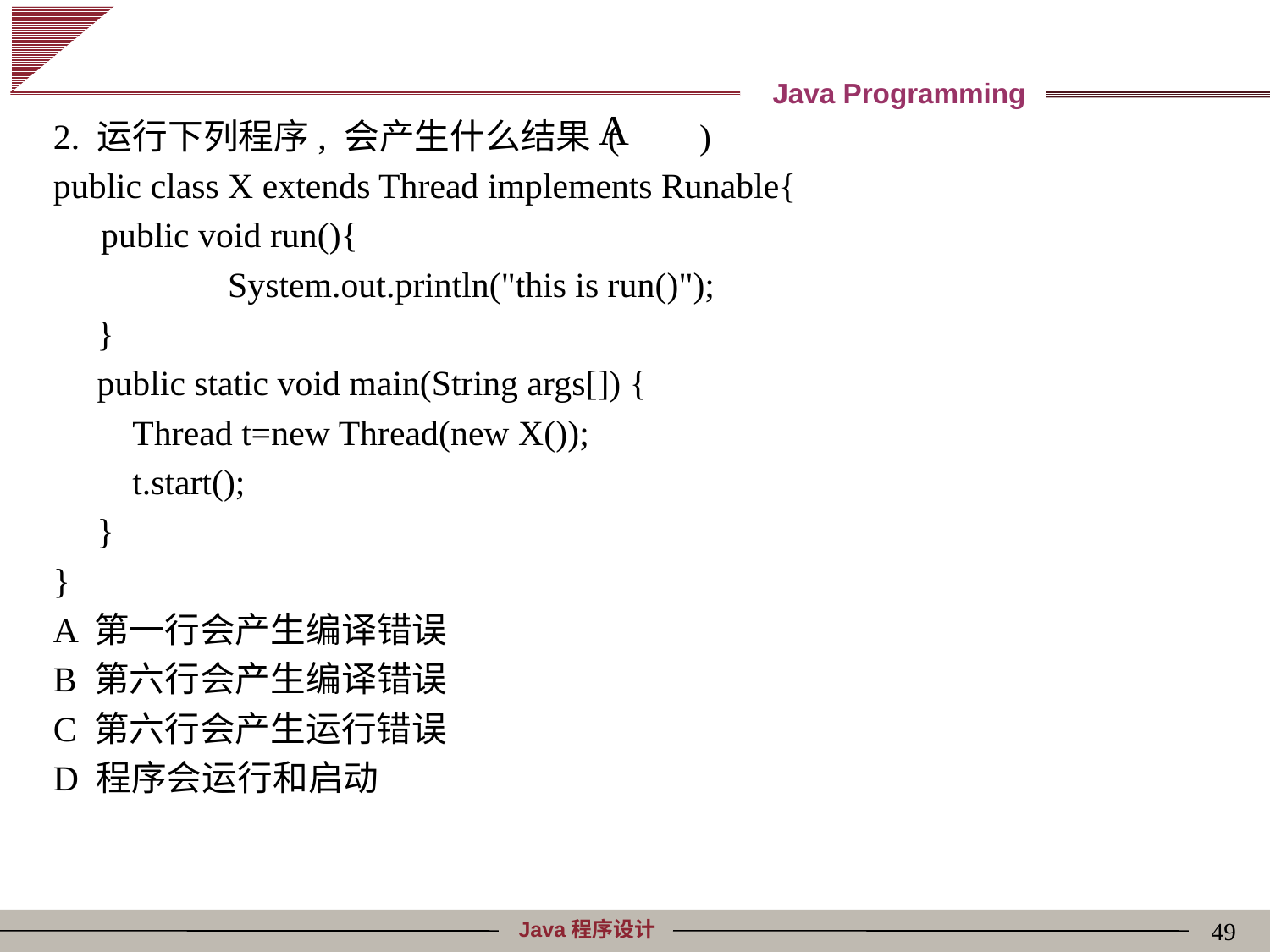

#
A
2. 运行下列程序, 会产生什么结果 (         )
public class X extends Thread implements Runable{
	public void run(){
		System.out.println("this is run()");
　}
　public static void main(String args[]) {
　　Thread t=new Thread(new X());
　　t.start();
　}
}
A 第一行会产生编译错误
B 第六行会产生编译错误
C 第六行会产生运行错误
D 程序会运行和启动